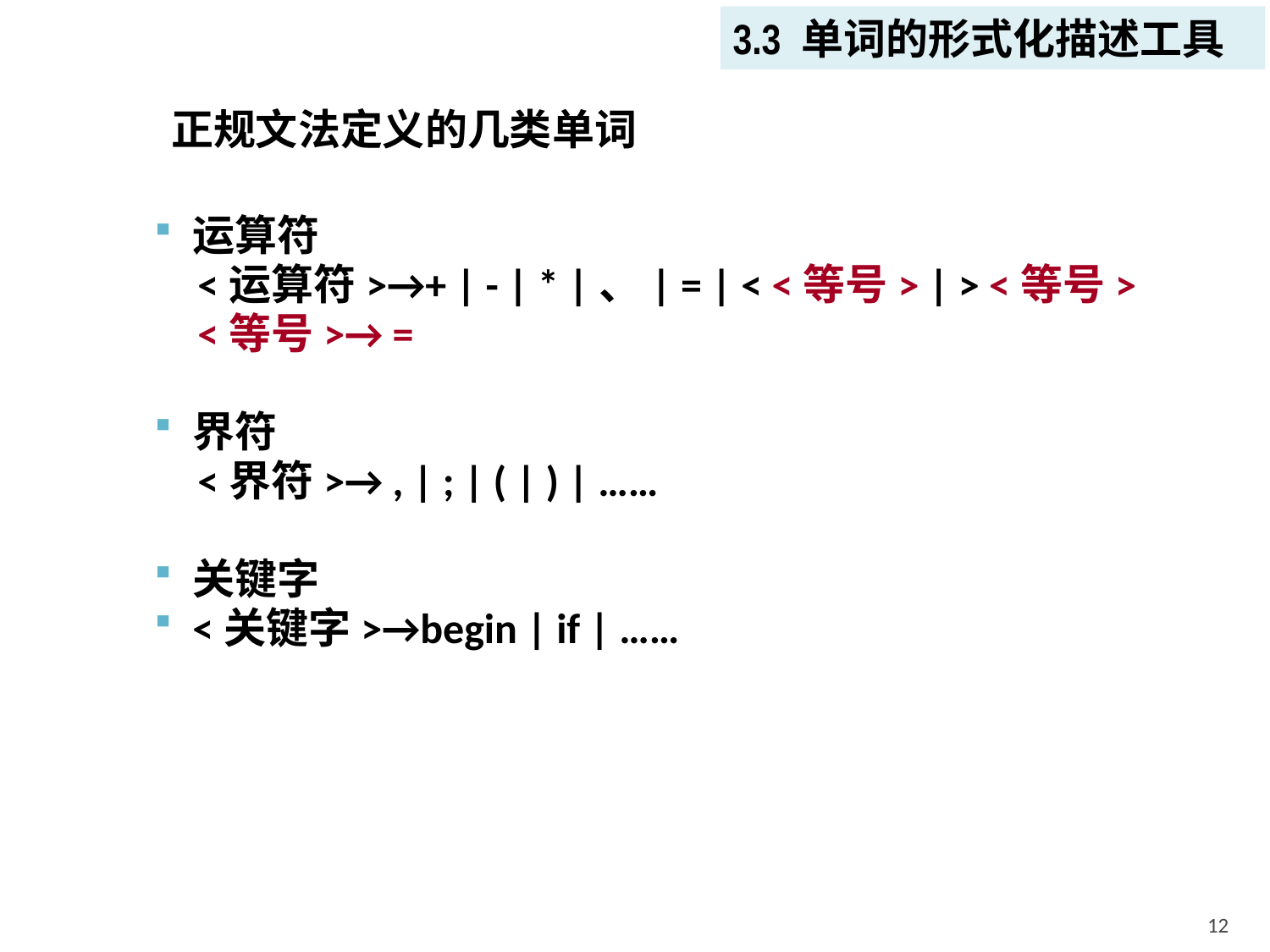

3.3 单词的形式化描述工具
正规文法定义的几类单词
运算符
<运算符>→+ | - | * |、| = | < <等号> | > <等号>
<等号>→ =

界符
<界符>→ , | ; | ( | ) | ……

关键字
<关键字>→begin | if | ……

12